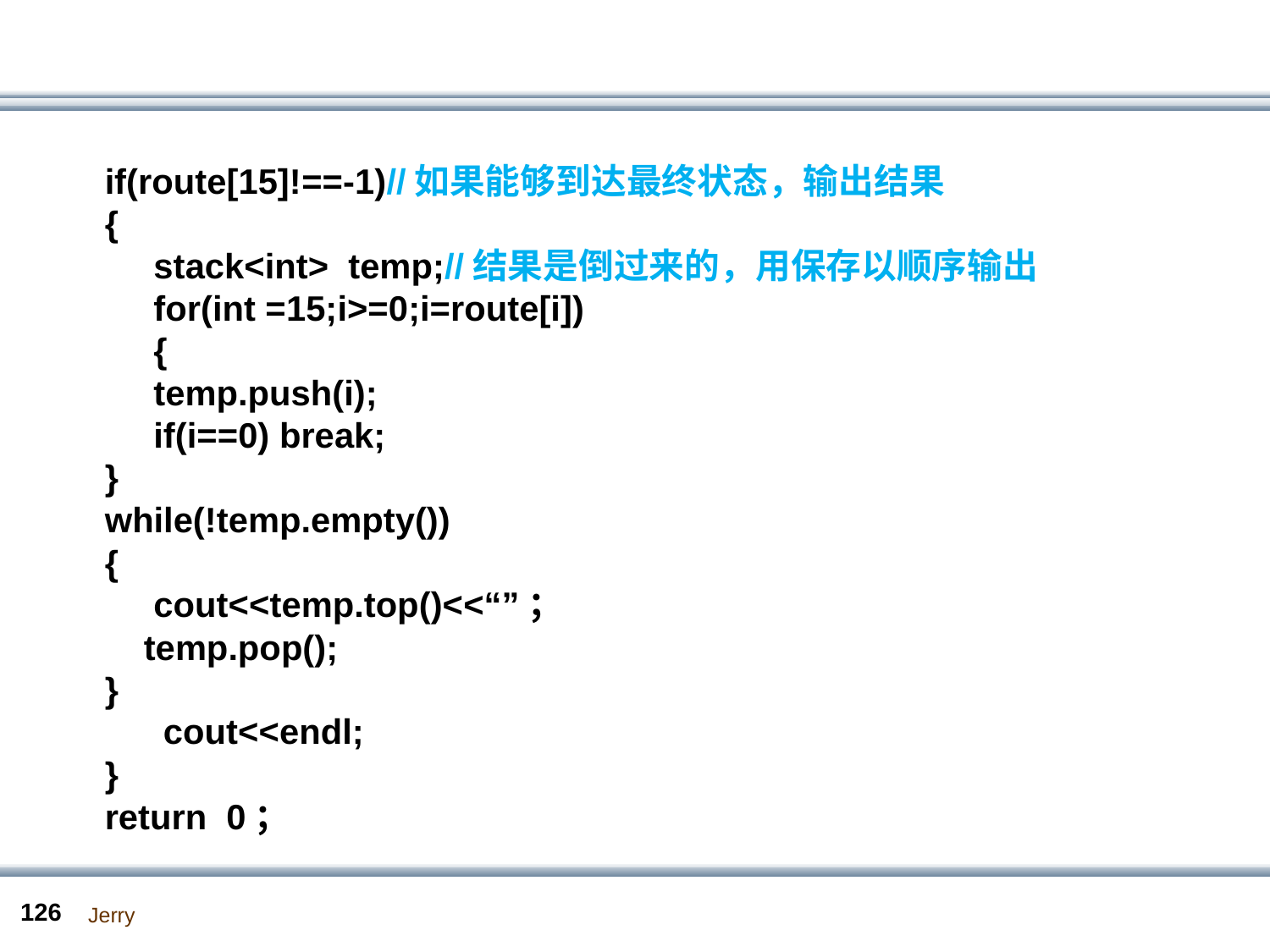

if(route[15]!==-1)//如果能够到达最终状态，输出结果
{
     stack<int>  temp;//结果是倒过来的，用保存以顺序输出
     for(int =15;i>=0;i=route[i])
     {
     temp.push(i);
     if(i==0) break;
}
while(!temp.empty())
{
     cout<<temp.top()<<“”；
    temp.pop();
}
      cout<<endl;
}
return  0；